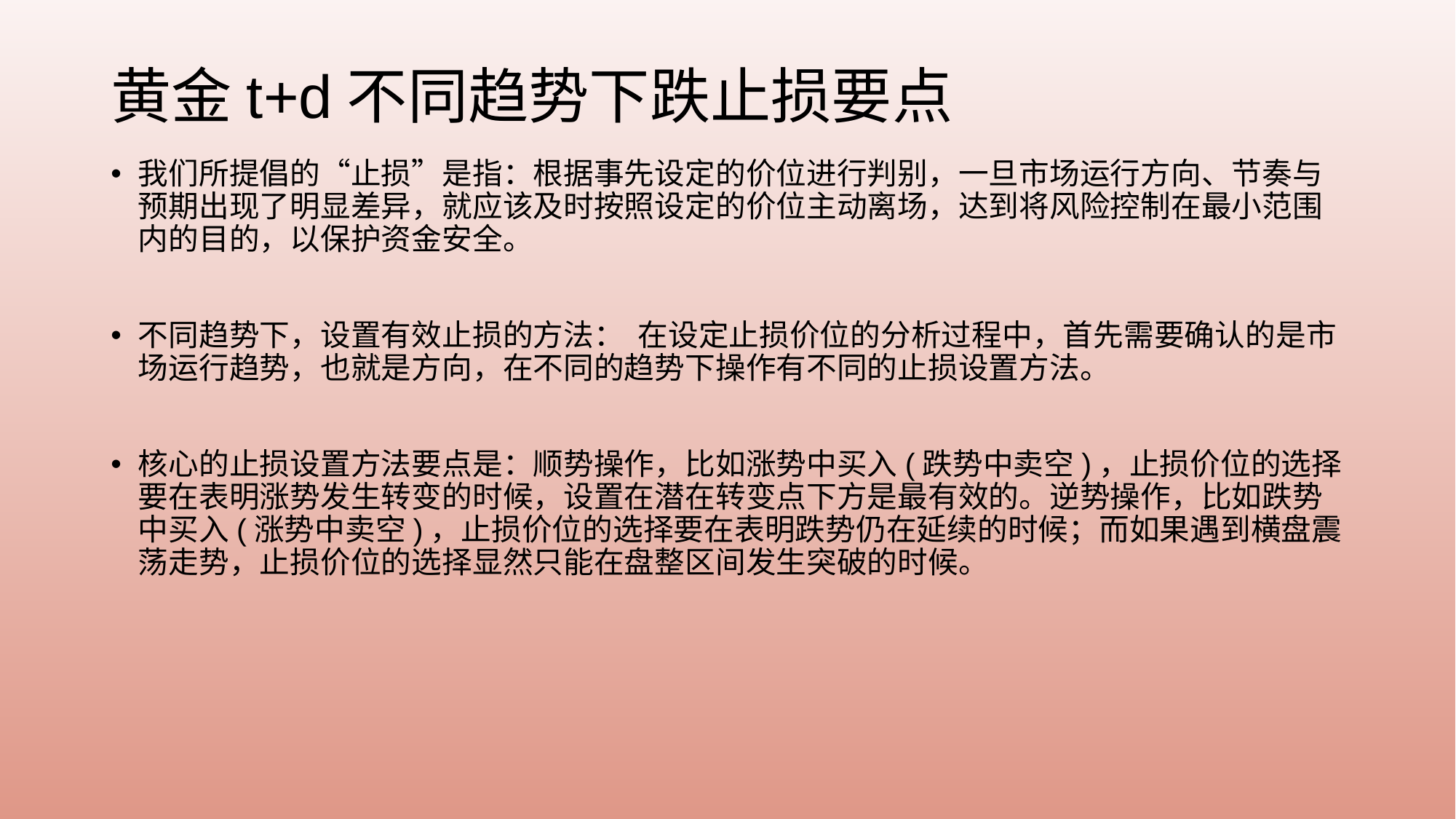

# 黄金t+d不同趋势下跌止损要点
我们所提倡的“止损”是指：根据事先设定的价位进行判别，一旦市场运行方向、节奏与预期出现了明显差异，就应该及时按照设定的价位主动离场，达到将风险控制在最小范围内的目的，以保护资金安全。

不同趋势下，设置有效止损的方法：  在设定止损价位的分析过程中，首先需要确认的是市场运行趋势，也就是方向，在不同的趋势下操作有不同的止损设置方法。

核心的止损设置方法要点是：顺势操作，比如涨势中买入(跌势中卖空)，止损价位的选择要在表明涨势发生转变的时候，设置在潜在转变点下方是最有效的。逆势操作，比如跌势中买入(涨势中卖空)，止损价位的选择要在表明跌势仍在延续的时候；而如果遇到横盘震荡走势，止损价位的选择显然只能在盘整区间发生突破的时候。